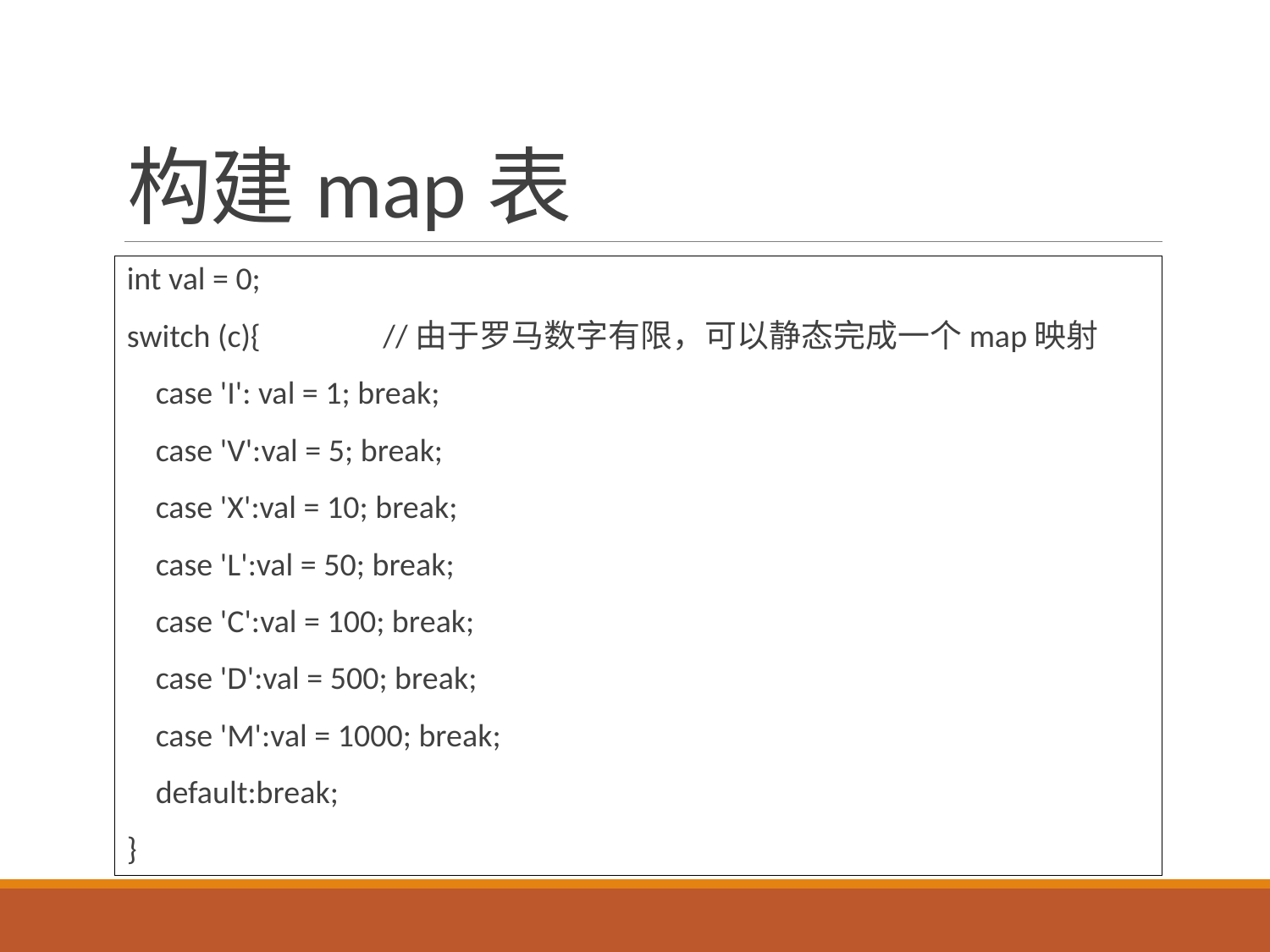

# 构建map表
int val = 0;
switch (c){                 //由于罗马数字有限，可以静态完成一个map映射
    case 'I': val = 1; break;
    case 'V':val = 5; break;
    case 'X':val = 10; break;
    case 'L':val = 50; break;
    case 'C':val = 100; break;
    case 'D':val = 500; break;
    case 'M':val = 1000; break;
    default:break;
}